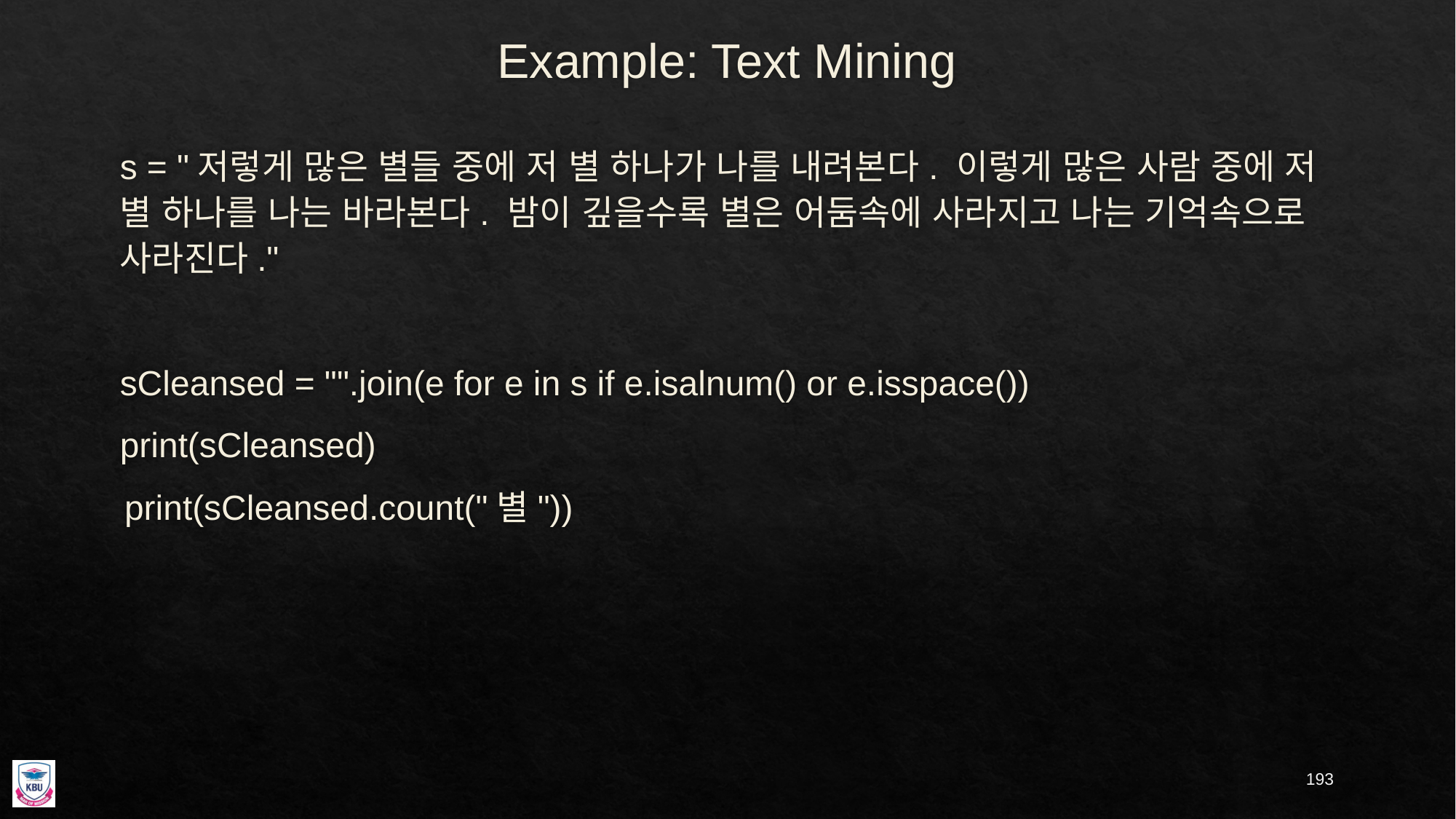

# Example: Text Mining
s = "저렇게 많은 별들 중에 저 별 하나가 나를 내려본다. 이렇게 많은 사람 중에 저 별 하나를 나는 바라본다. 밤이 깊을수록 별은 어둠속에 사라지고 나는 기억속으로 사라진다."

sCleansed = "".join(e for e in s if e.isalnum() or e.isspace())
print(sCleansed)
print(sCleansed.count("별"))
193